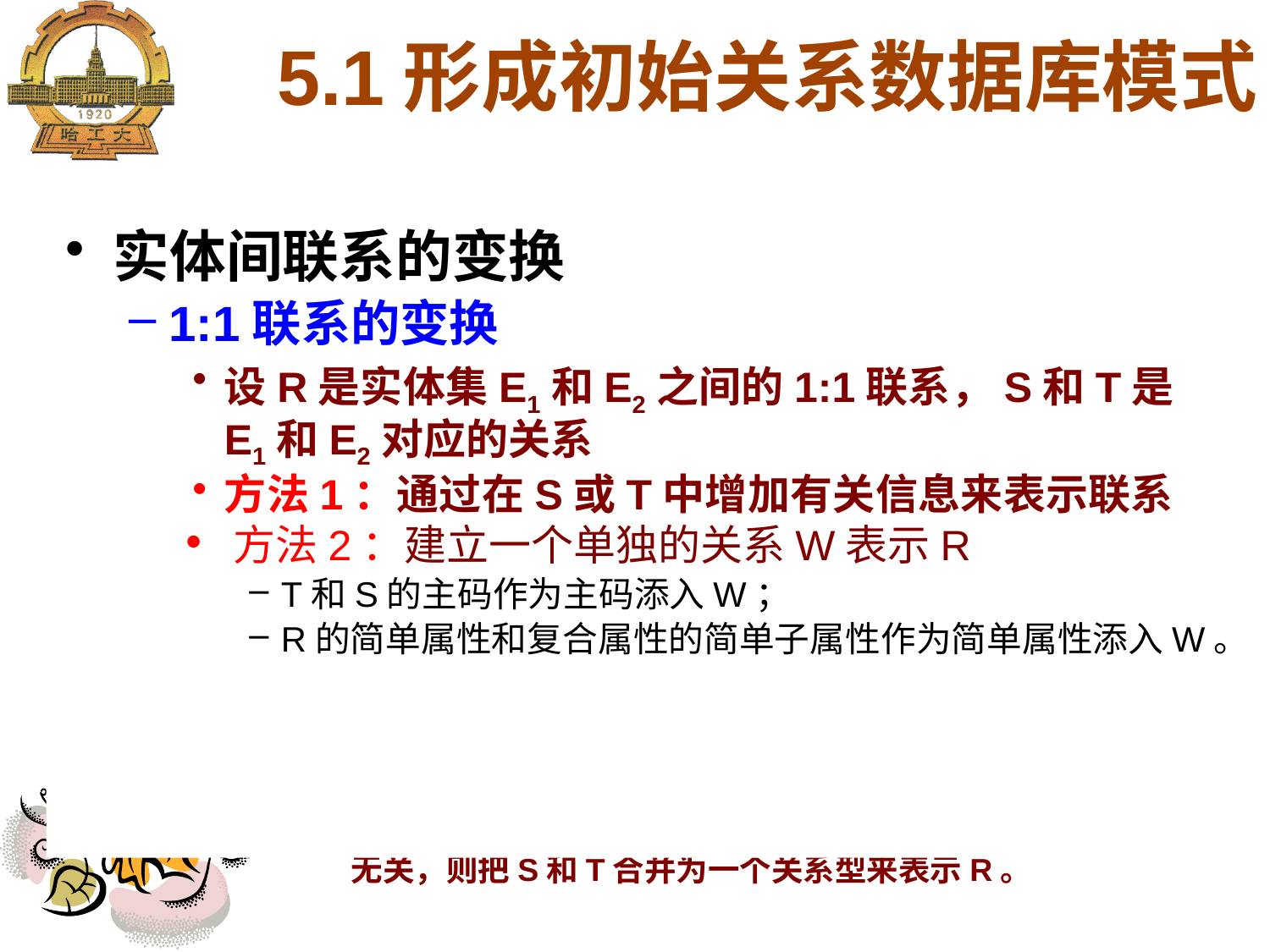

5.1形成初始关系数据库模式
实体间联系的变换
1:1联系的变换
设R是实体集E1和E2之间的1:1联系，S和T是E1和E2对应的关系
方法1：通过在S或T中增加有关信息来表示联系R
T(或S)的主码作为外码添入S(或T)；
R的简单属性和复合属性的简单子属性作为简单属性添入S(或T)。
注意：
如果S和T中至少一个具有关于R的全域关联约束，则应选择具有这种约束的关系型表示R。
如果S和T都具有全域关联约束，而且S和T与其他联系无关，则把S和T合并为一个关系型来表示R。
方法2：建立一个单独的关系W表示R
T和S的主码作为主码添入W；
R的简单属性和复合属性的简单子属性作为简单属性添入W。